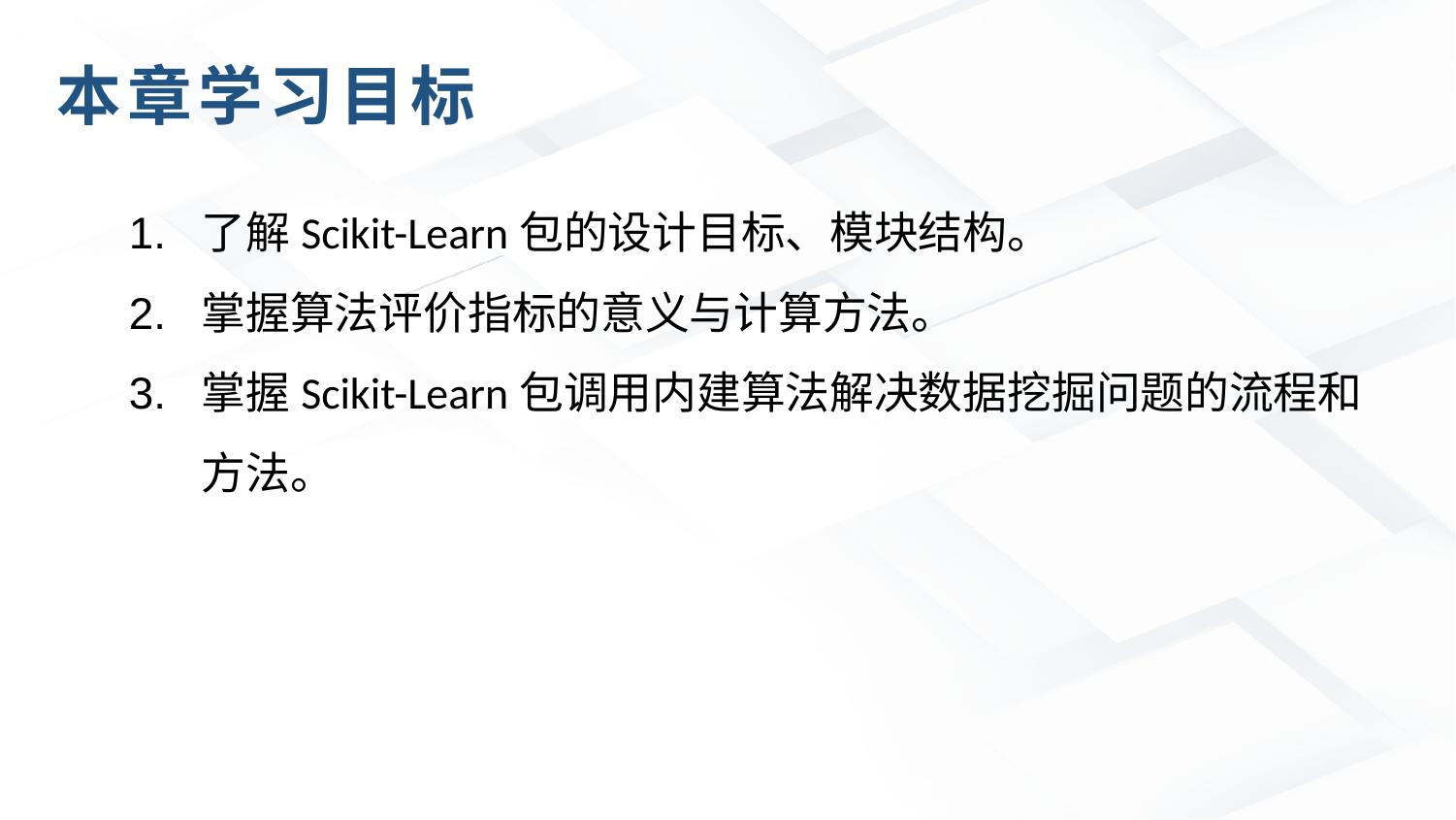

本章学习目标
了解Scikit-Learn包的设计目标、模块结构。
掌握算法评价指标的意义与计算方法。
掌握Scikit-Learn包调用内建算法解决数据挖掘问题的流程和方法。